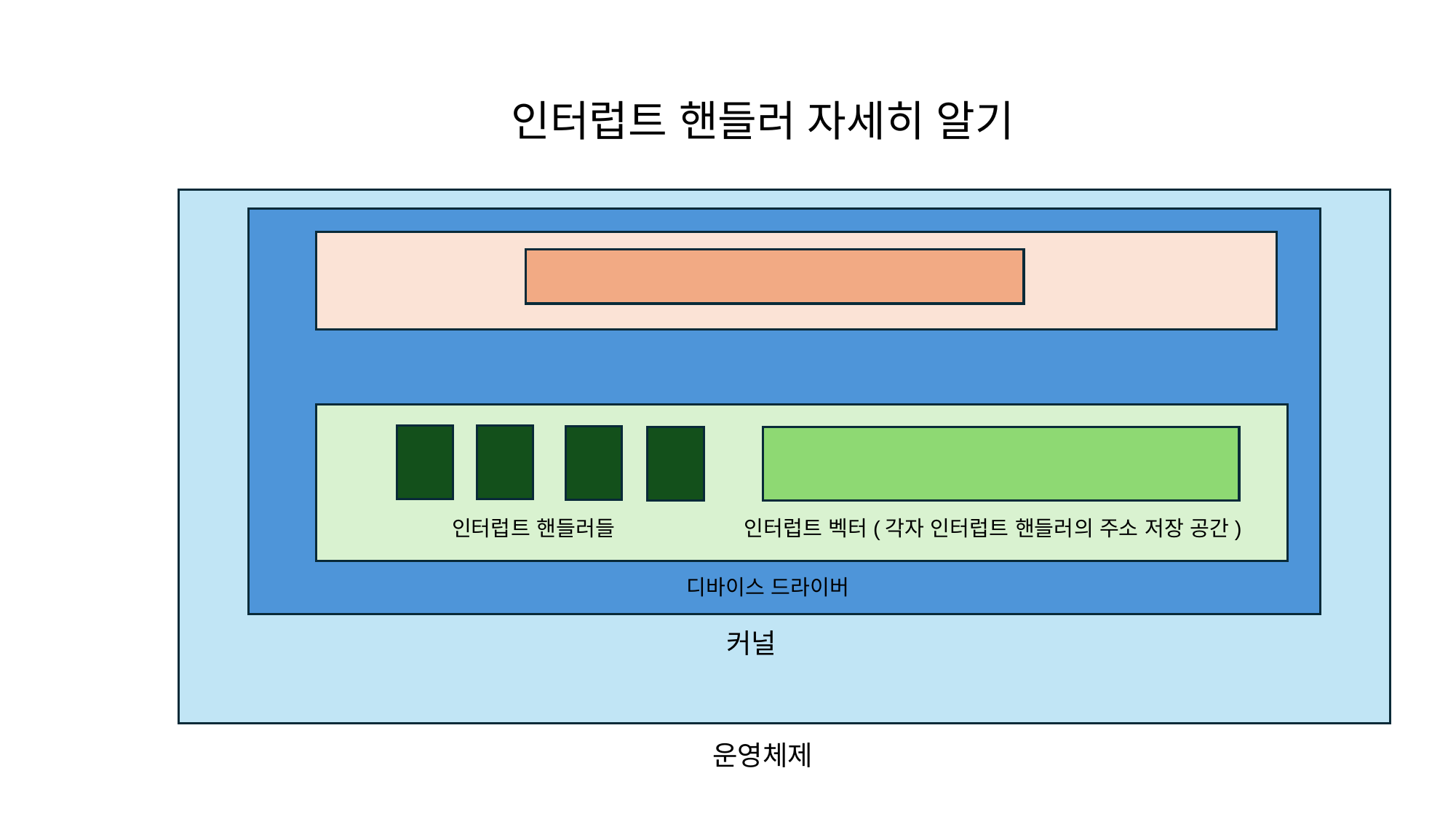

# 인터럽트 핸들러 자세히 알기

인터럽트 벡터(각자 인터럽트 핸들러의 주소 저장 공간)
인터럽트 핸들러들
디바이스 드라이버
커널
운영체제